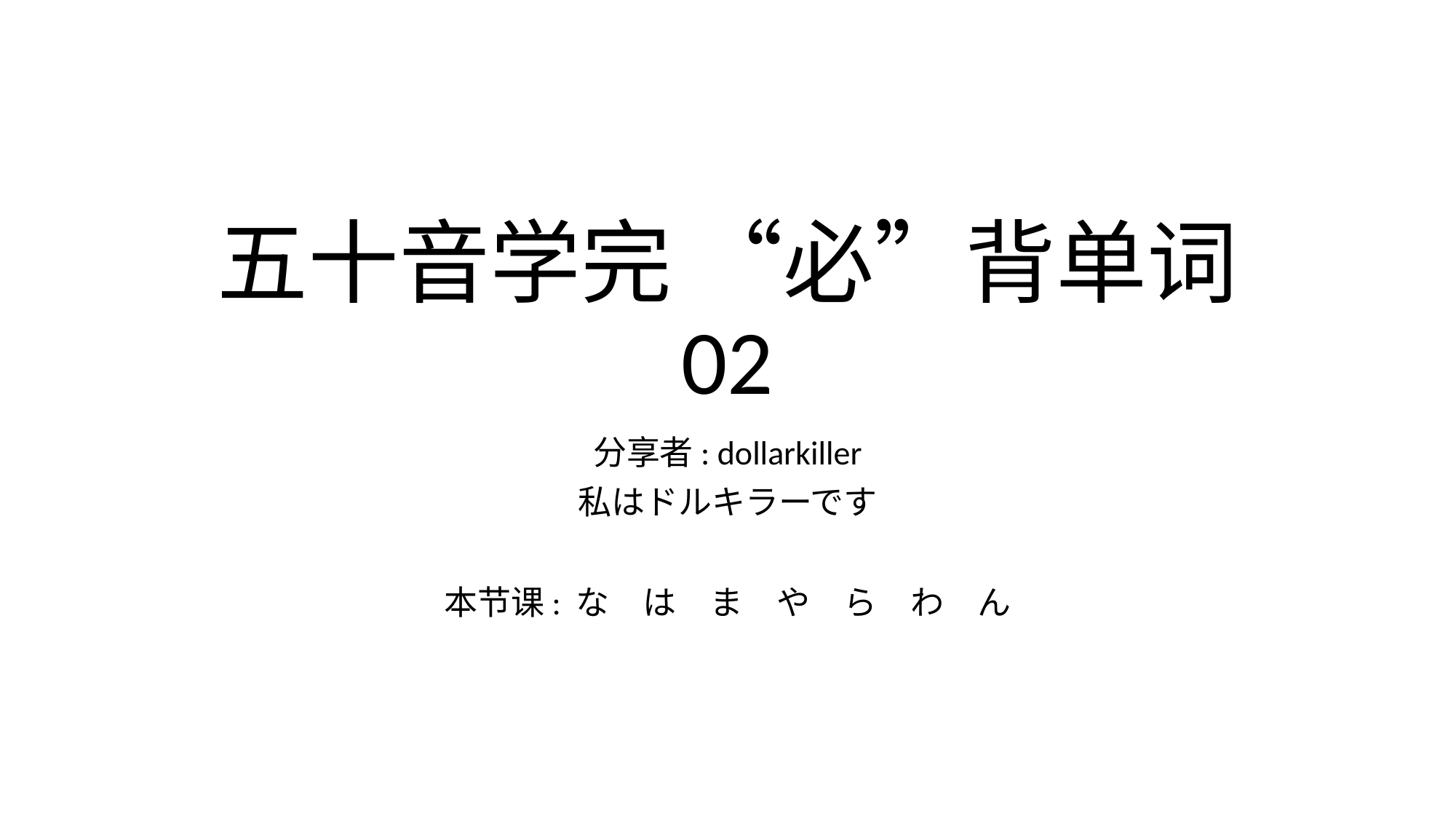

# 五十音学完 “必”背单词 02
分享者: dollarkiller
私はドルキラーです

本节课: な　は　ま　や　ら　わ　ん